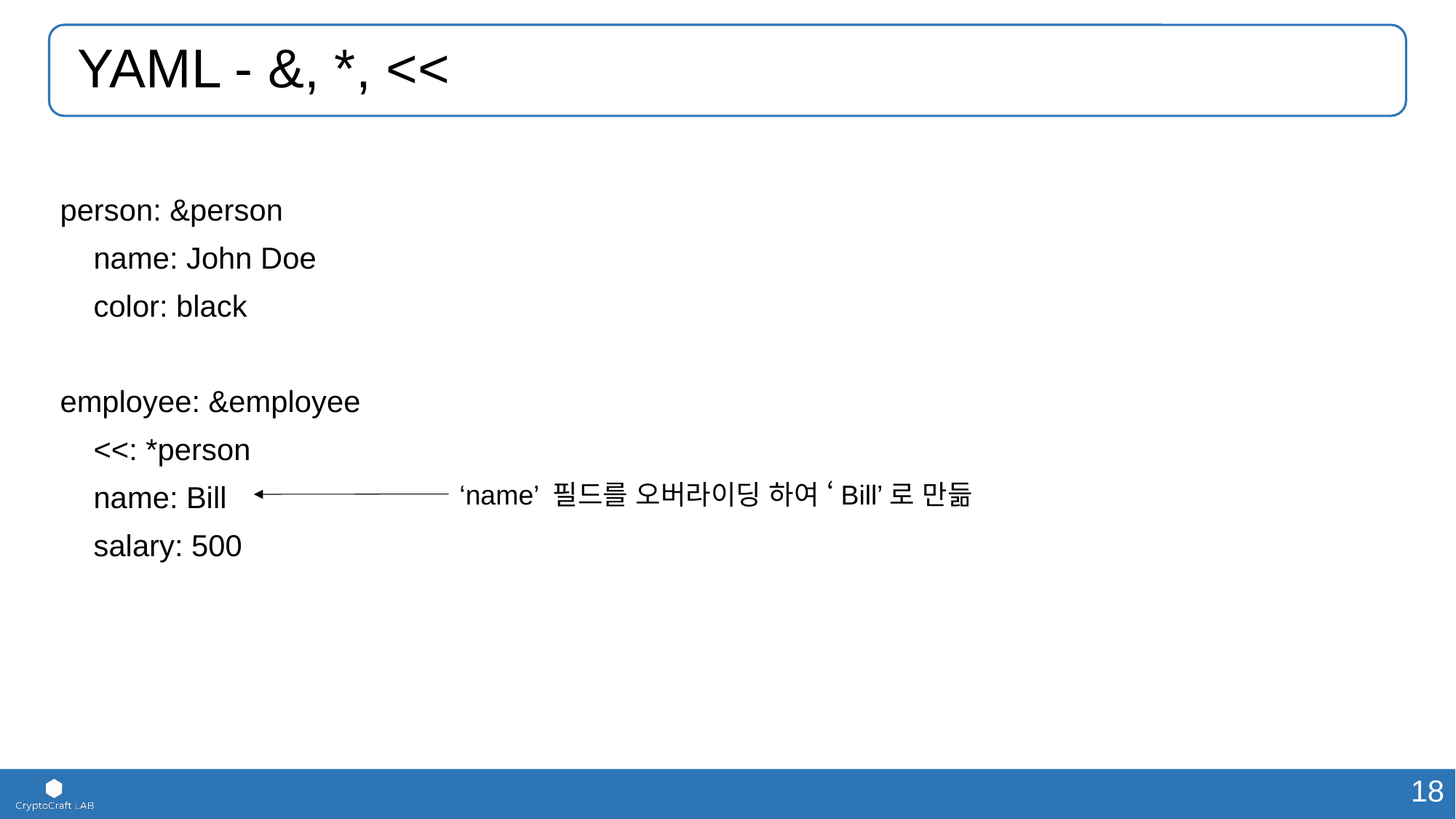

# YAML - &, *, <<

person: &person
    name: John Doe
    color: black

employee: &employee
    <<: *person
    name: Bill
    salary: 500

‘name’ 필드를 오버라이딩 하여 ‘Bill’로 만듦